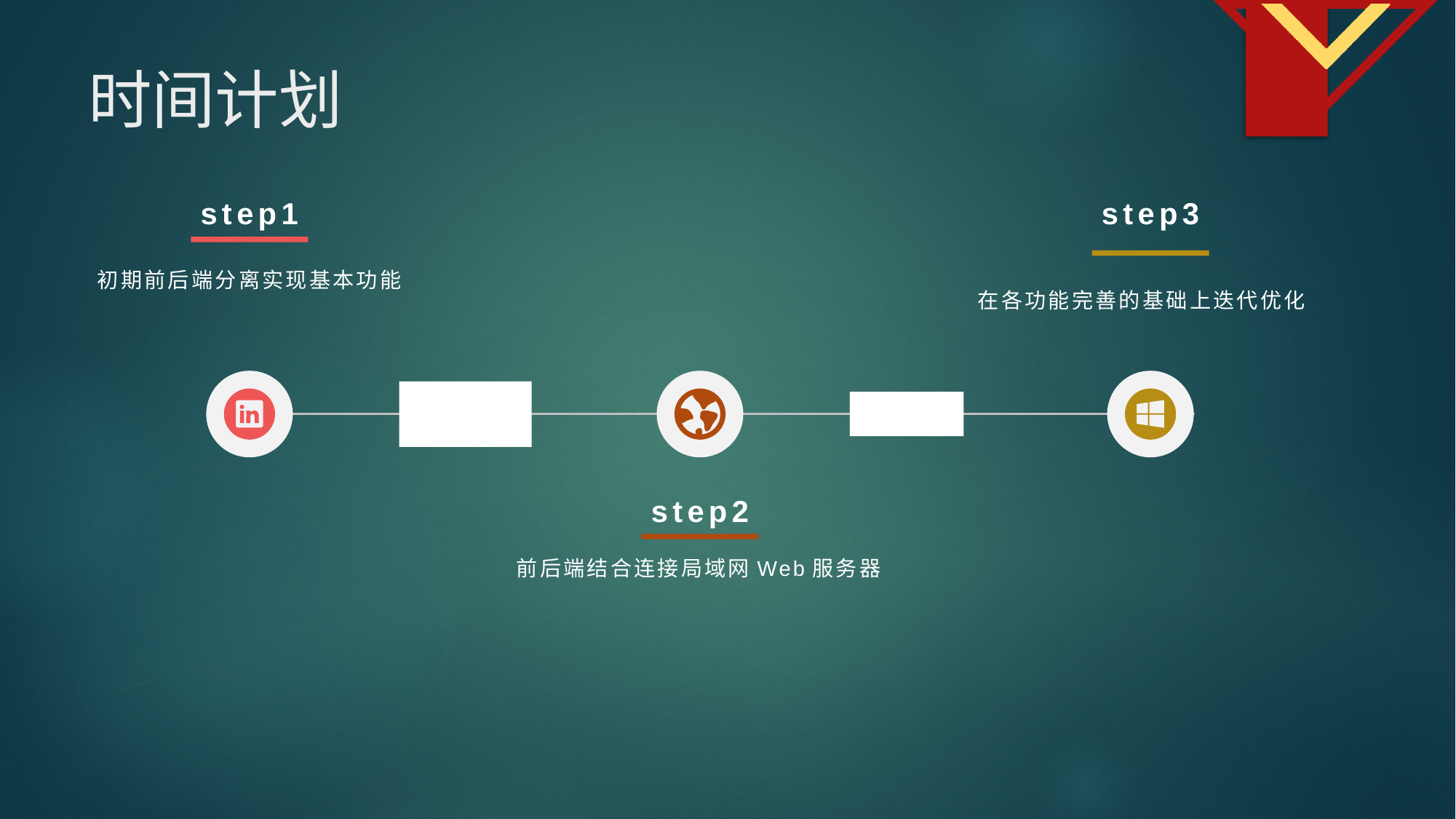

# 时间计划
step1
step3

初期前后端分离实现基本功能
在各功能完善的基础上迭代优化

12月中旬

3月中旬
step2

前后端结合连接局域网Web服务器